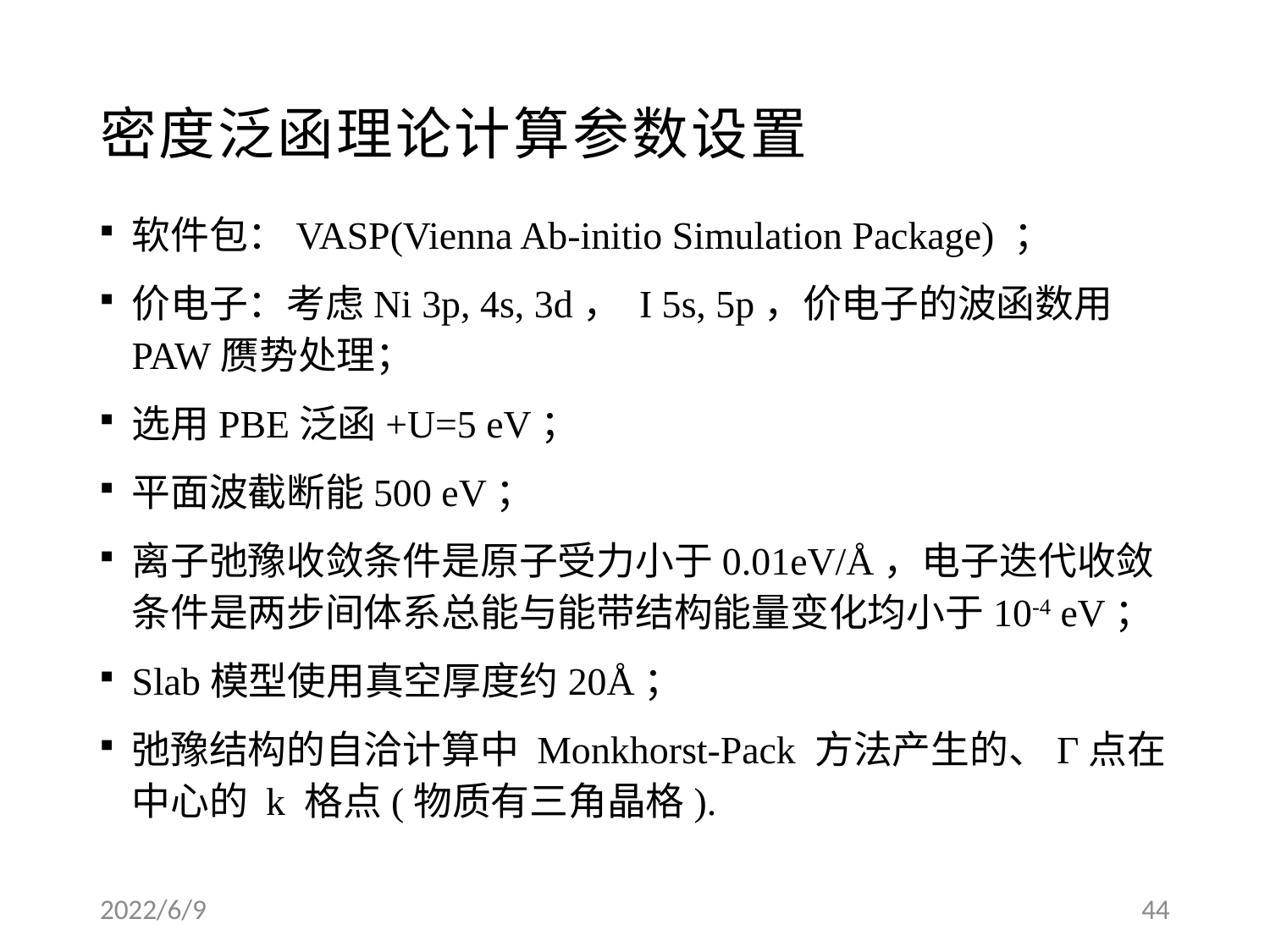

# 密度泛函理论计算参数设置
软件包：VASP(Vienna Ab-initio Simulation Package) ；
价电子：考虑Ni 3p, 4s, 3d， I 5s, 5p，价电子的波函数用PAW赝势处理；
选用PBE泛函+U=5 eV；
平面波截断能500 eV；
离子弛豫收敛条件是原子受力小于0.01eV/Å，电子迭代收敛条件是两步间体系总能与能带结构能量变化均小于10-4 eV；
Slab模型使用真空厚度约20Å；
弛豫结构的自洽计算中 Monkhorst-Pack 方法产生的、Γ点在中心的 k 格点(物质有三角晶格).
2022/6/9
44